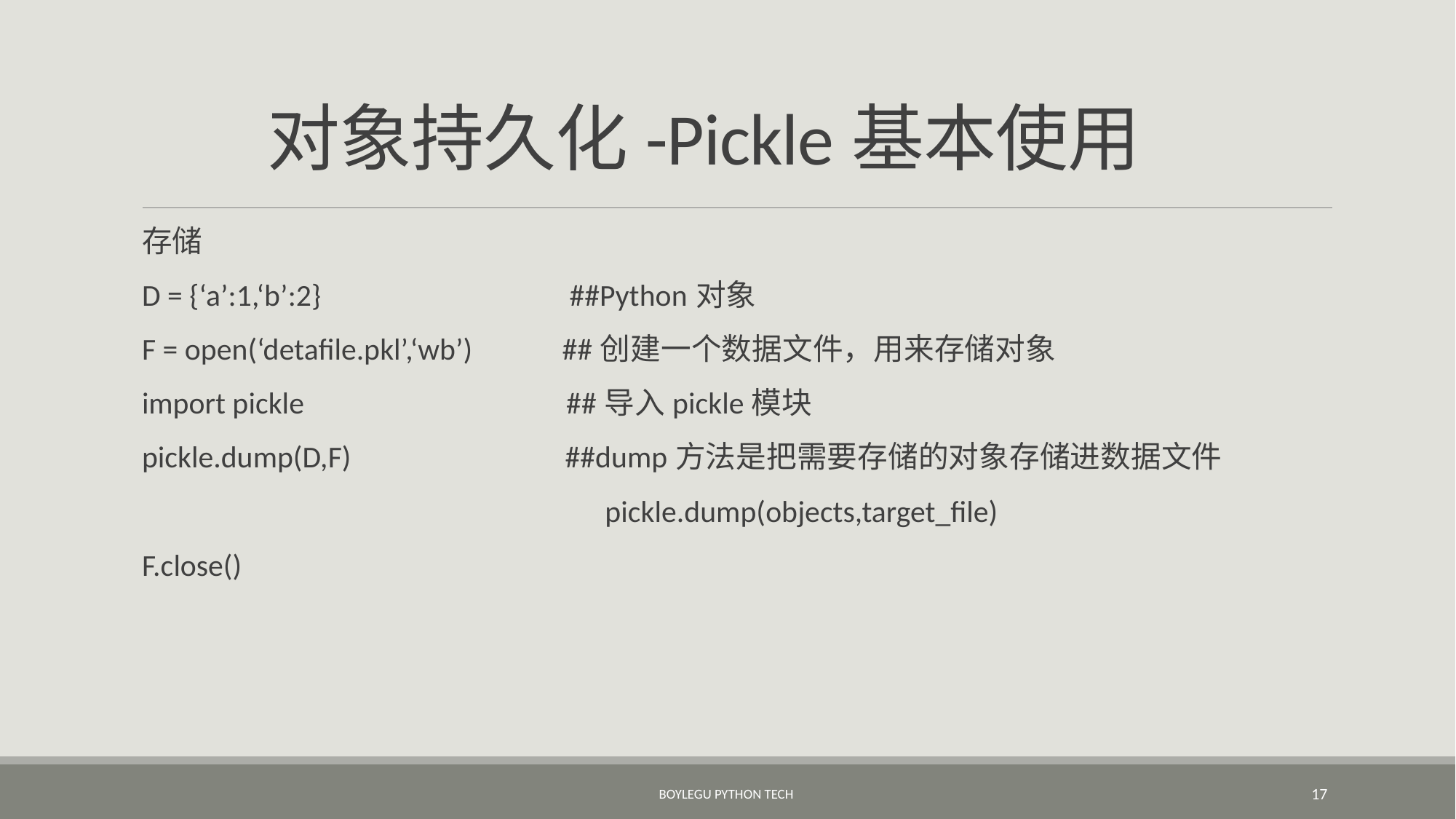

对象持久化-Pickle基本使用
存储
D = {‘a’:1,‘b’:2}                                    ##Python对象
F = open(‘detafile.pkl’,‘wb’)             ##创建一个数据文件，用来存储对象
import pickle                                      ##导入pickle模块
pickle.dump(D,F)                               ##dump方法是把需要存储的对象存储进数据文件
                                                                   pickle.dump(objects,target_file)
F.close()
BoyleGu Python Tech
17